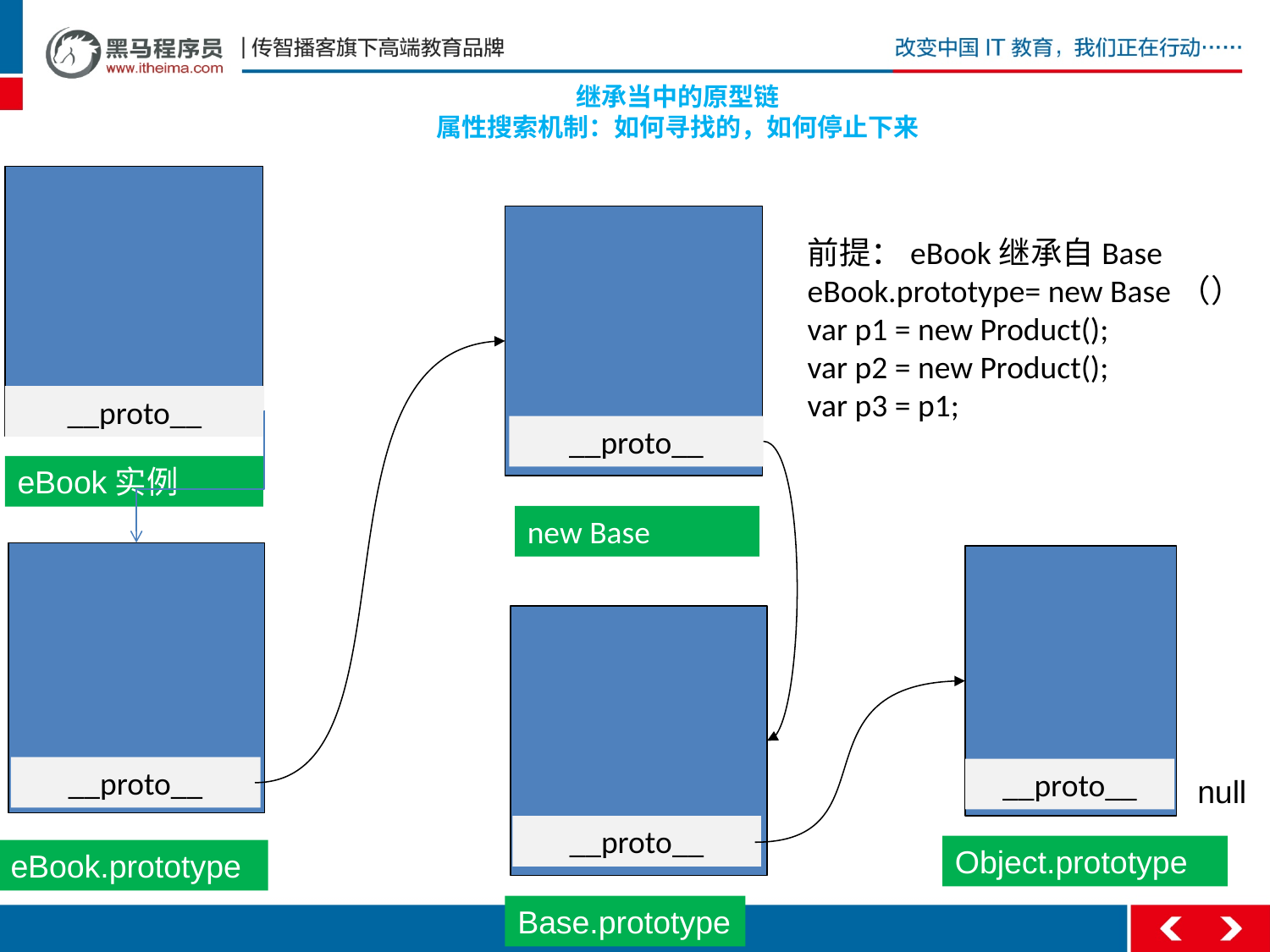

# 继承当中的原型链 属性搜索机制：如何寻找的，如何停止下来

前提：eBook继承自Base
eBook.prototype= new Base（）
var p1 = new Product();
var p2 = new Product();
var p3 = p1;
__proto__
__proto__
eBook实例
new Base

__proto__
__proto__
null
__proto__
Object.prototype
eBook.prototype
Base.prototype